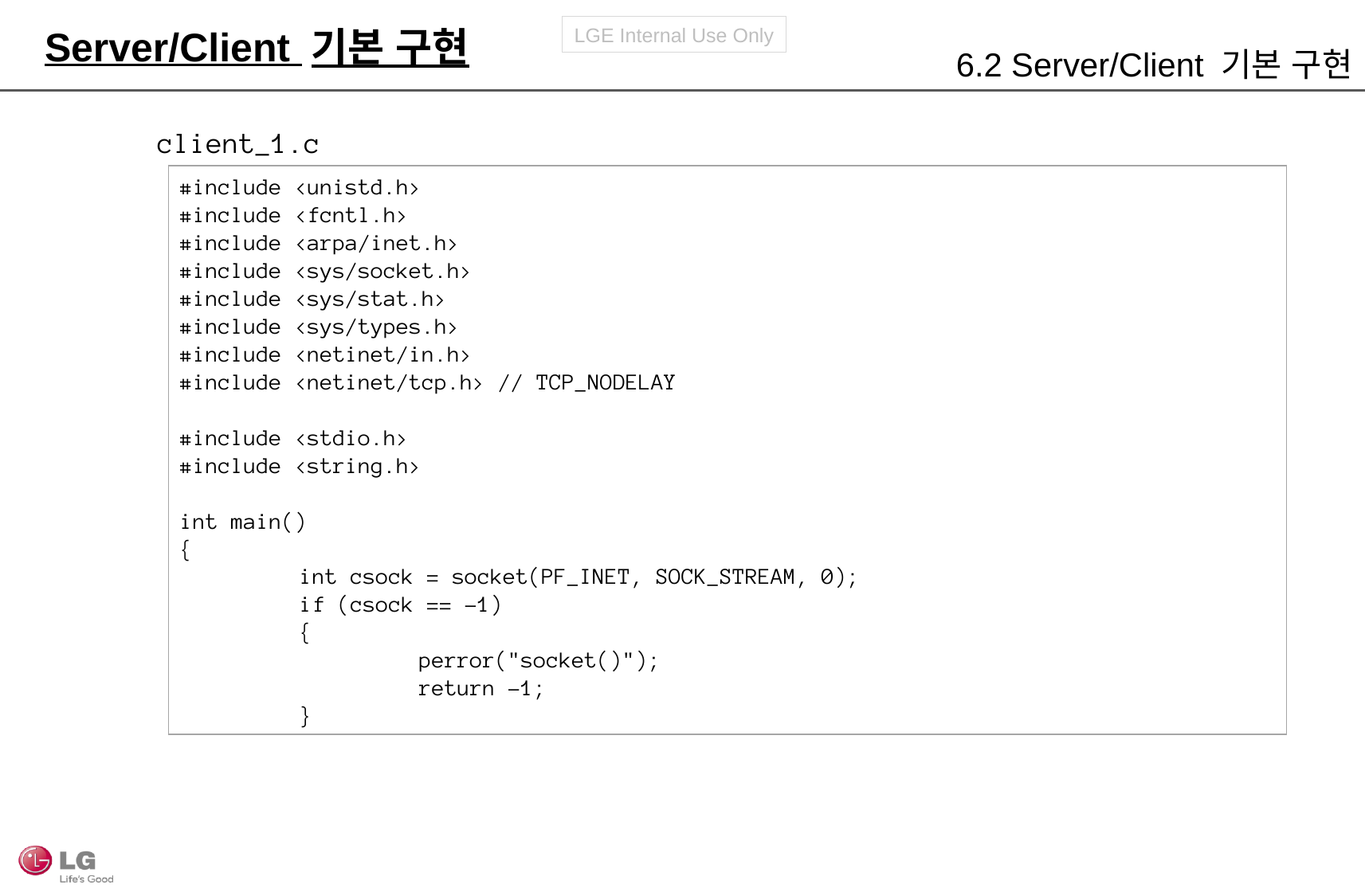

Server/Client 기본 구현
6.2 Server/Client 기본 구현
client_1.c
#include <unistd.h>
#include <fcntl.h>
#include <arpa/inet.h>
#include <sys/socket.h>
#include <sys/stat.h>
#include <sys/types.h>
#include <netinet/in.h>
#include <netinet/tcp.h> // TCP_NODELAY

#include <stdio.h>
#include <string.h>

int main()
{
	int csock = socket(PF_INET, SOCK_STREAM, 0);
	if (csock == -1)
	{
		perror("socket()");
		return -1;
	}